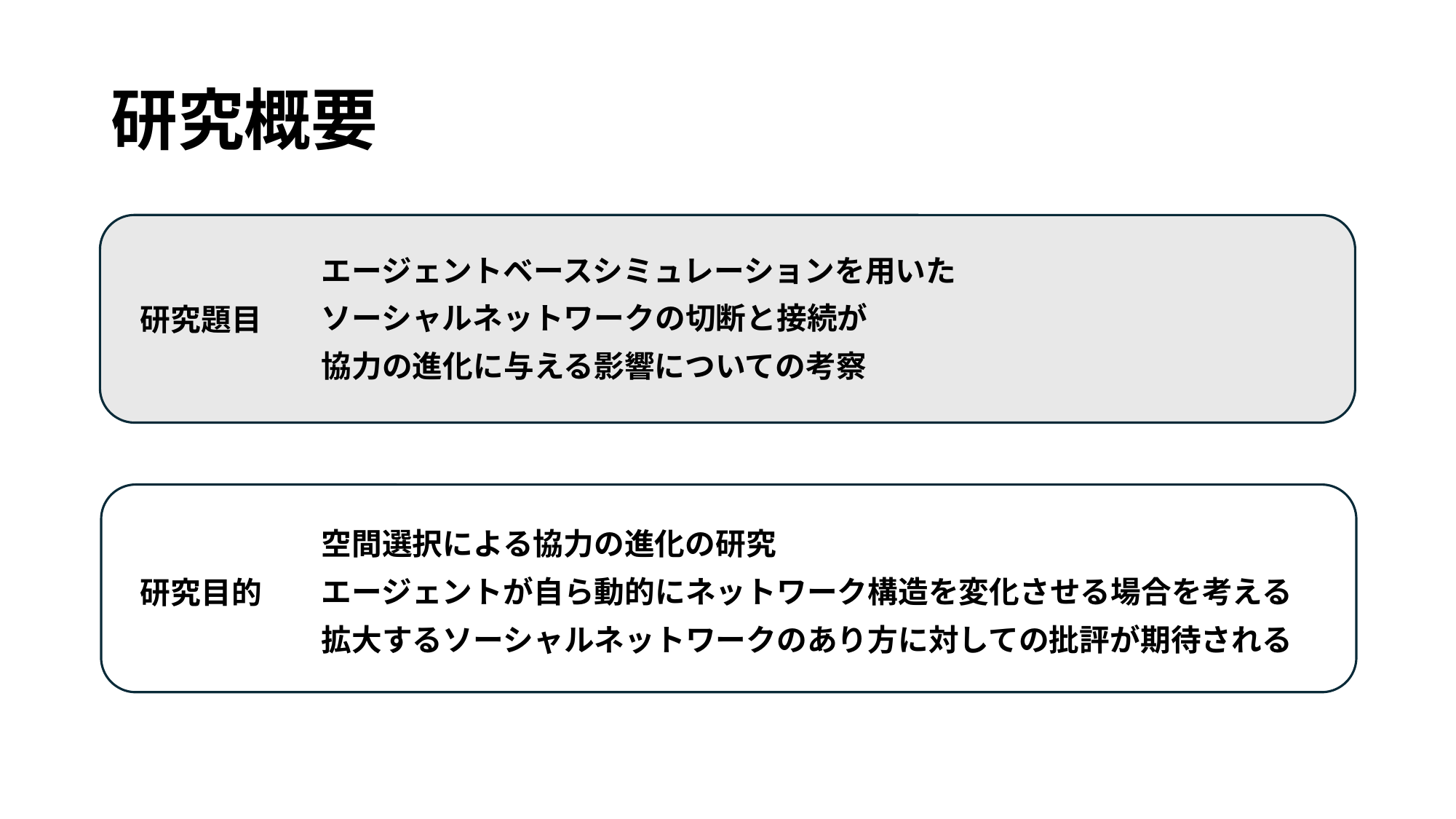

# 研究概要

エージェントベースシミュレーションを用いた
ソーシャルネットワークの切断と接続が
協力の進化に与える影響についての考察
研究題目

空間選択による協力の進化の研究
エージェントが自ら動的にネットワーク構造を変化させる場合を考える
拡大するソーシャルネットワークのあり方に対しての批評が期待される
研究目的